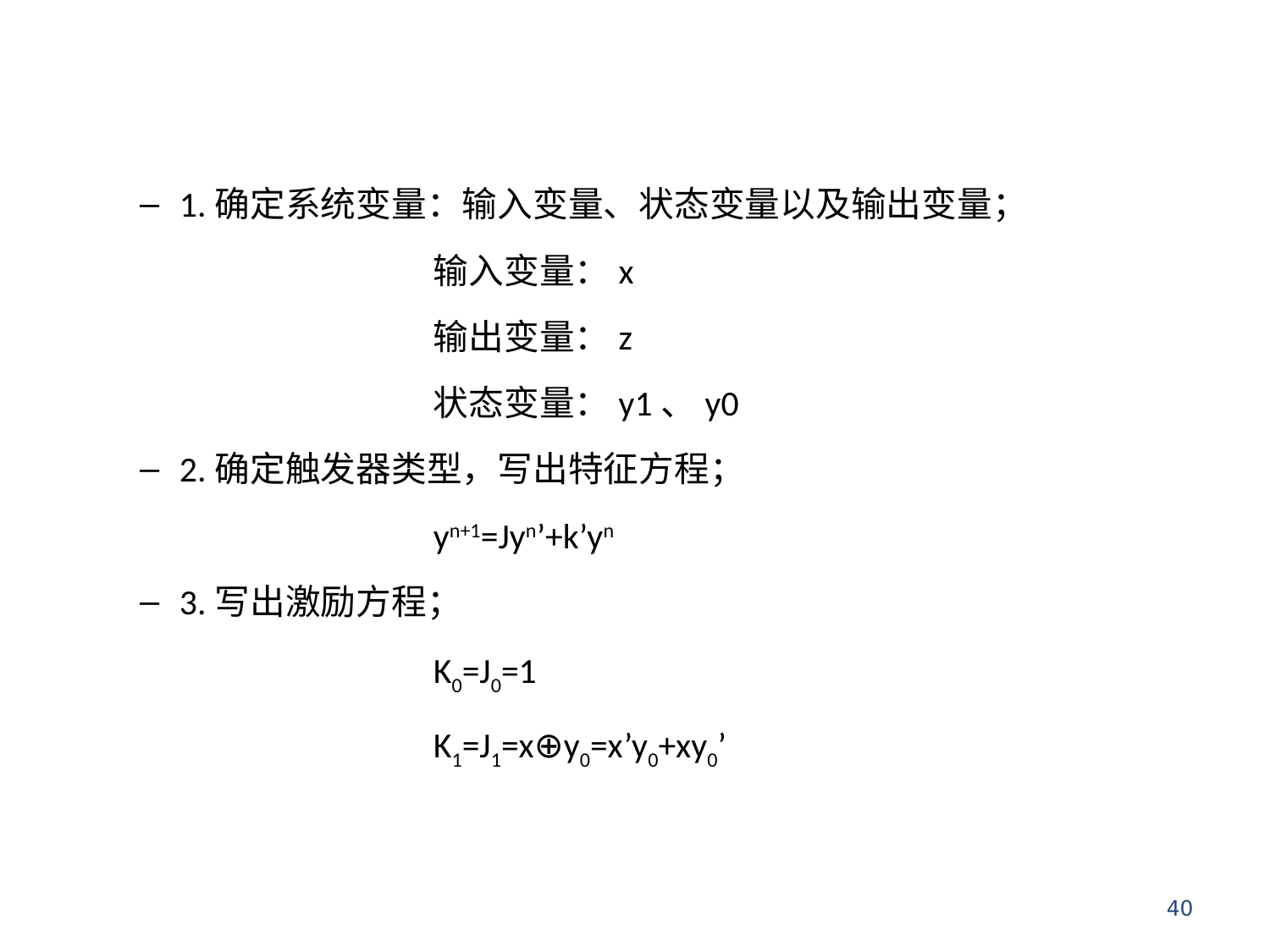

#
1.确定系统变量：输入变量、状态变量以及输出变量；
			输入变量：x
			输出变量：z
			状态变量：y1、y0
2.确定触发器类型，写出特征方程；
			yn+1=Jyn’+k’yn
3.写出激励方程；
			K0=J0=1
			K1=J1=x⊕y0=x’y0+xy0’
40